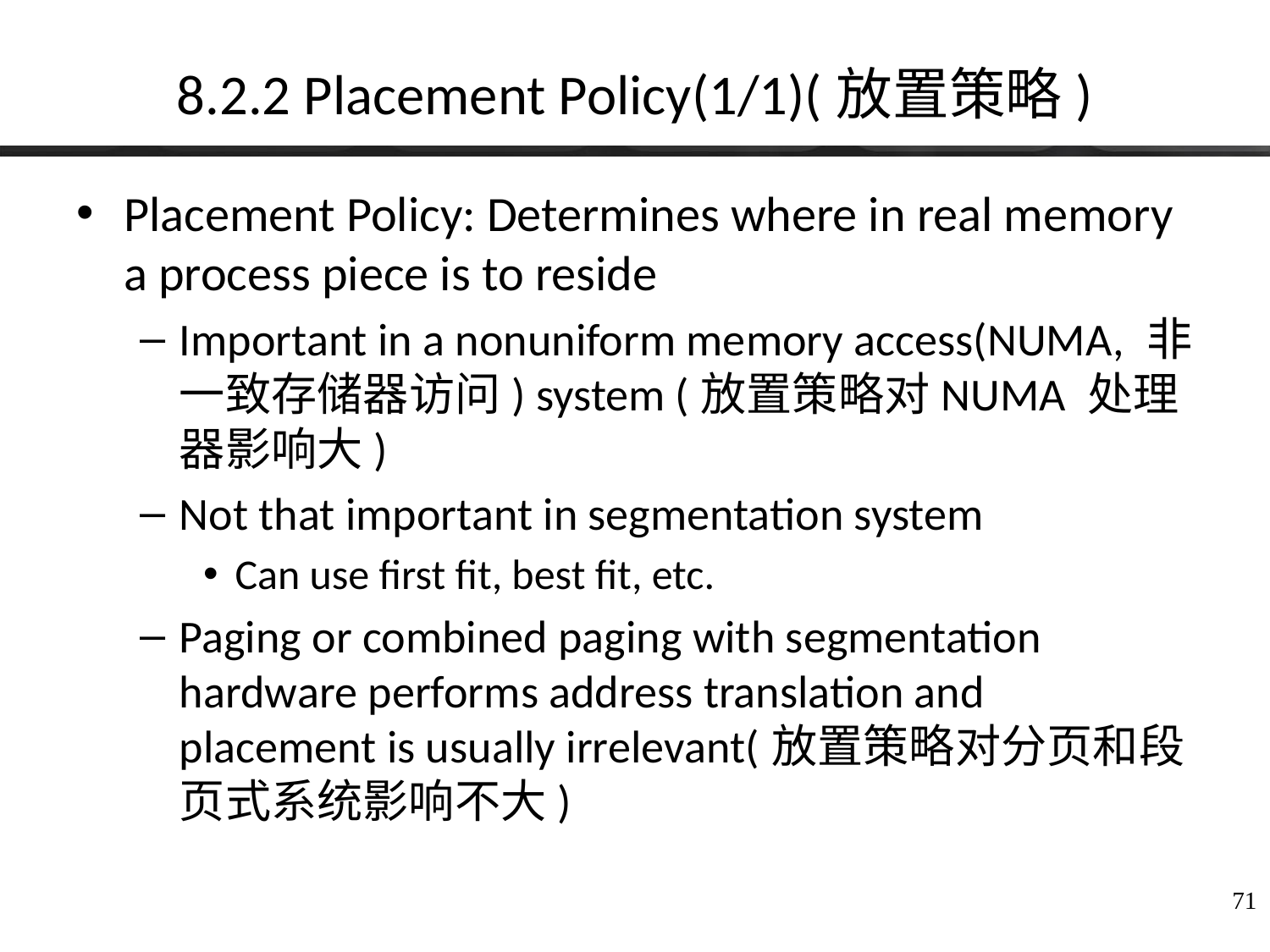

# 8.2.2 Placement Policy(1/1)(放置策略)
Placement Policy: Determines where in real memory a process piece is to reside
Important in a nonuniform memory access(NUMA, 非一致存储器访问) system (放置策略对NUMA 处理器影响大)
Not that important in segmentation system
Can use first fit, best fit, etc.
Paging or combined paging with segmentation hardware performs address translation and placement is usually irrelevant(放置策略对分页和段页式系统影响不大)
71